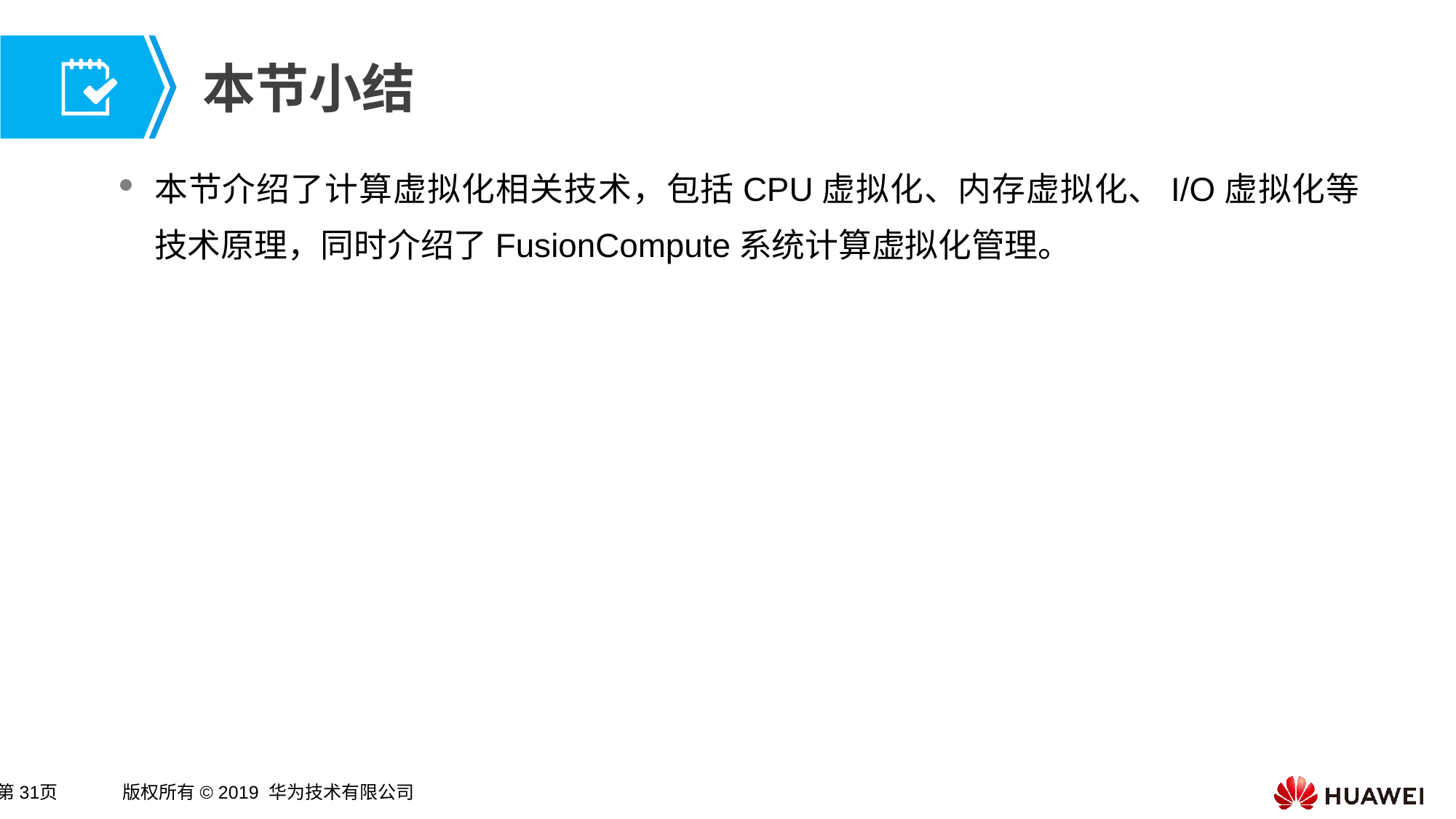

本节介绍了计算虚拟化相关技术，包括CPU虚拟化、内存虚拟化、I/O虚拟化等技术原理，同时介绍了FusionCompute系统计算虚拟化管理。